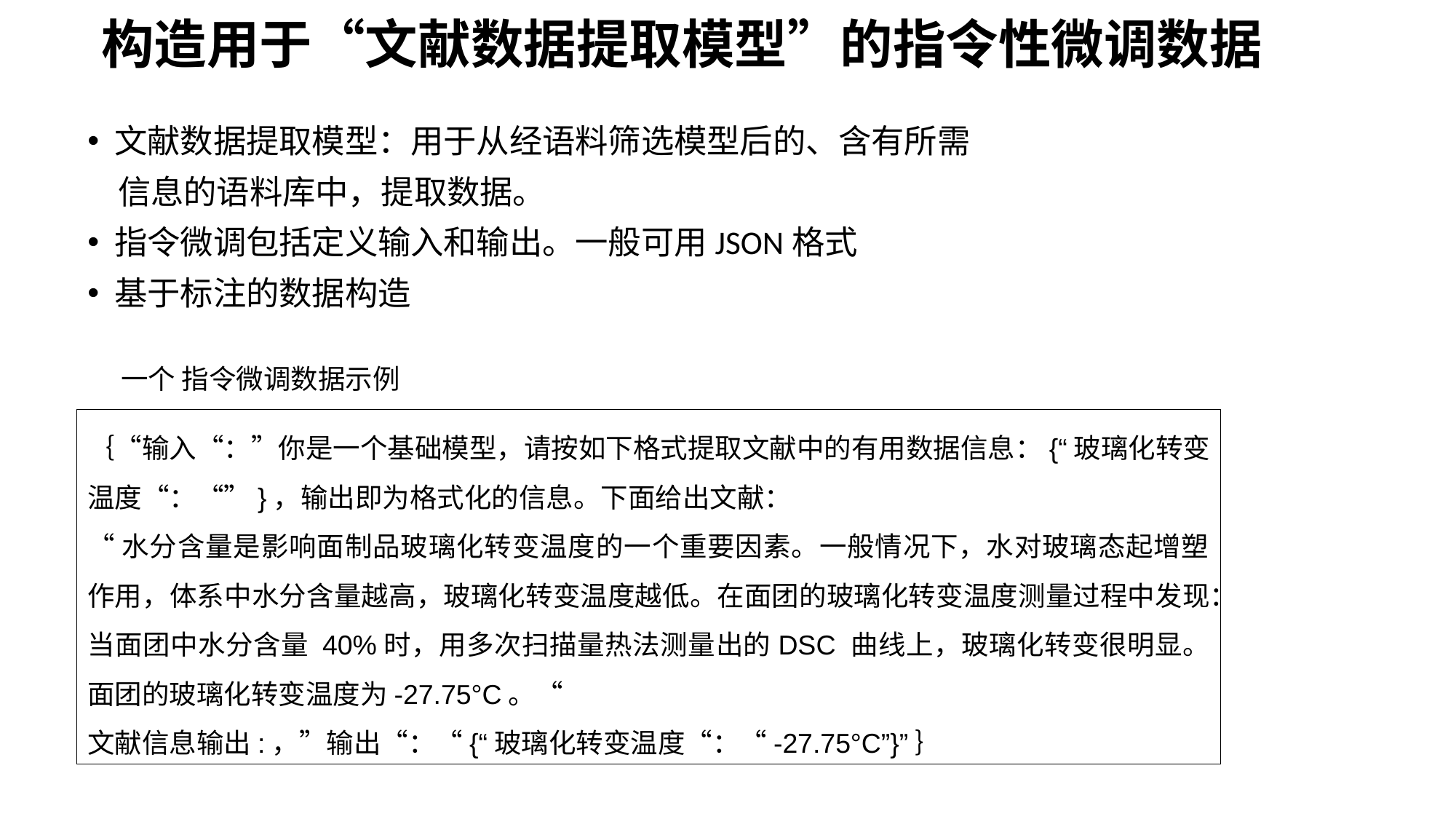

# 构造用于“文献数据提取模型”的指令性微调数据
文献数据提取模型：用于从经语料筛选模型后的、含有所需
   信息的语料库中，提取数据。
指令微调包括定义输入和输出。一般可用JSON格式
基于标注的数据构造

一个 指令微调数据示例
｛“输入“：”你是一个基础模型，请按如下格式提取文献中的有用数据信息：{“玻璃化转变温度“：“”}，输出即为格式化的信息。下面给出文献：
“水分含量是影响面制品玻璃化转变温度的一个重要因素。一般情况下，水对玻璃态起增塑作用，体系中水分含量越高，玻璃化转变温度越低。在面团的玻璃化转变温度测量过程中发现：当面团中水分含量 40%时，用多次扫描量热法测量出的DSC 曲线上，玻璃化转变很明显。面团的玻璃化转变温度为-27.75°C。“
文献信息输出:，”输出“：“{“玻璃化转变温度“：“-27.75°C”}”｝